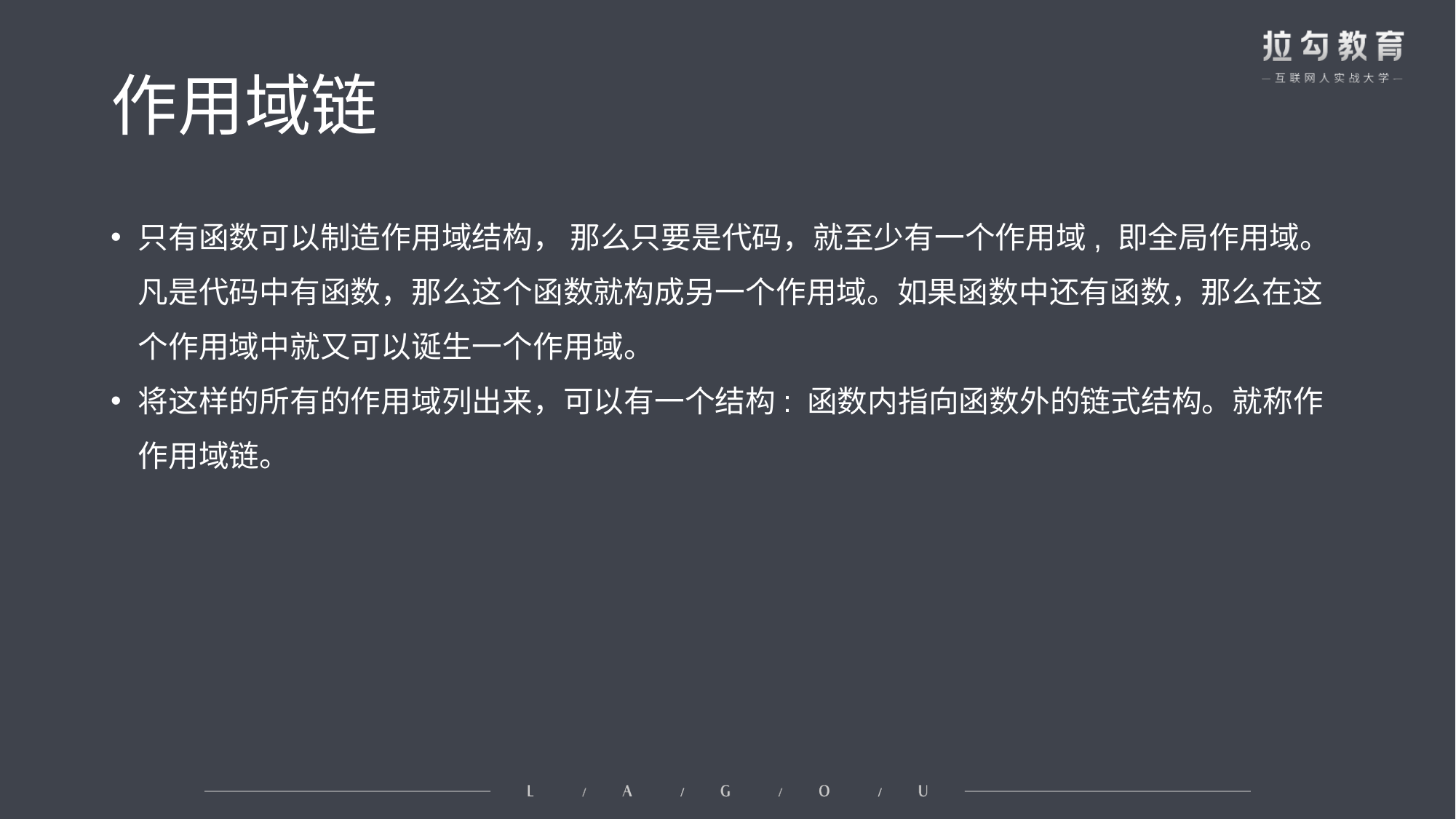

# 作用域链
只有函数可以制造作用域结构， 那么只要是代码，就至少有一个作用域, 即全局作用域。凡是代码中有函数，那么这个函数就构成另一个作用域。如果函数中还有函数，那么在这个作用域中就又可以诞生一个作用域。
将这样的所有的作用域列出来，可以有一个结构: 函数内指向函数外的链式结构。就称作作用域链。